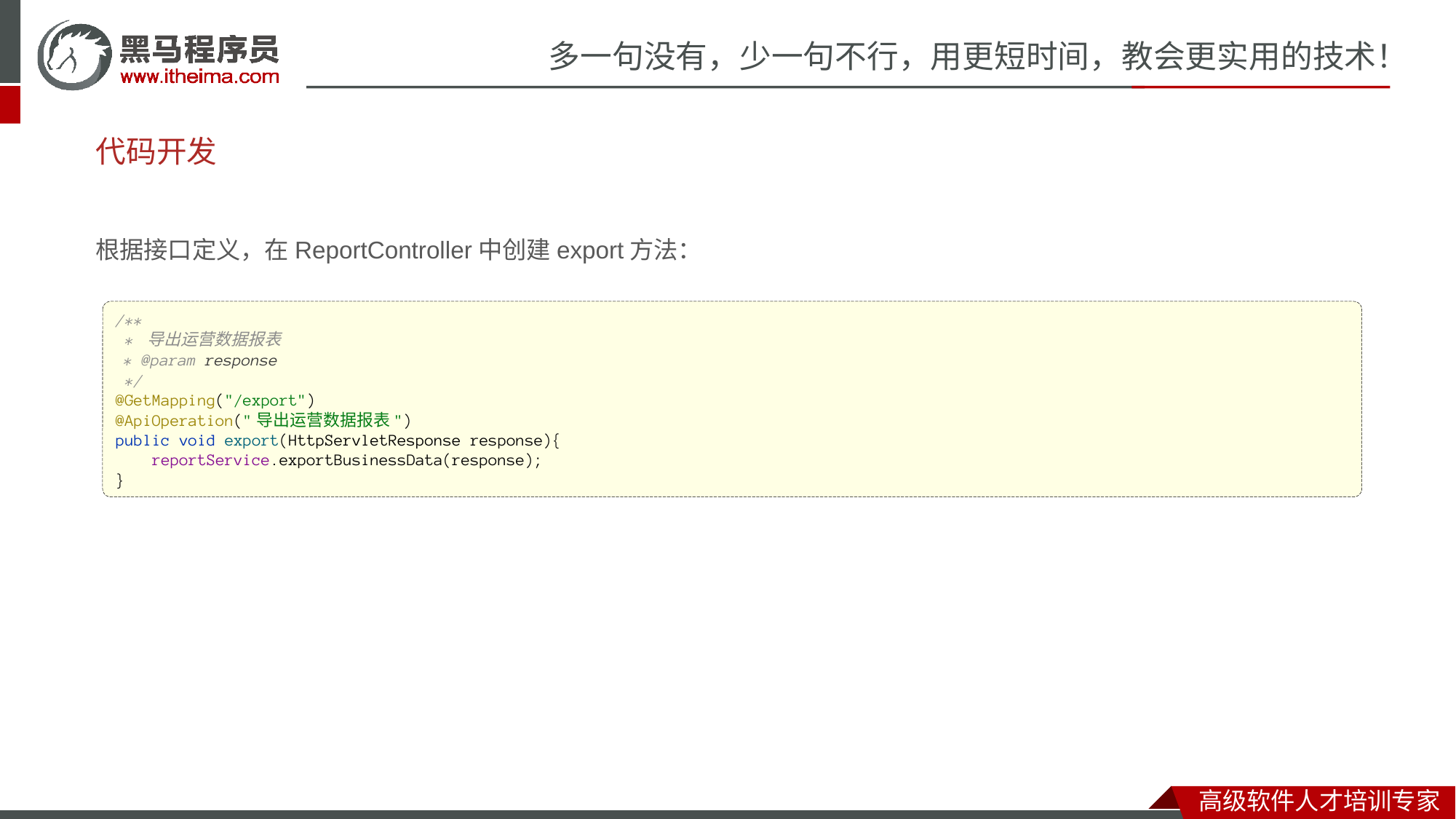

# 代码开发
根据接口定义，在ReportController中创建export方法：
/**
 * 导出运营数据报表
 * @param response
 */
@GetMapping("/export")
@ApiOperation("导出运营数据报表")
public void export(HttpServletResponse response){
    reportService.exportBusinessData(response);
}